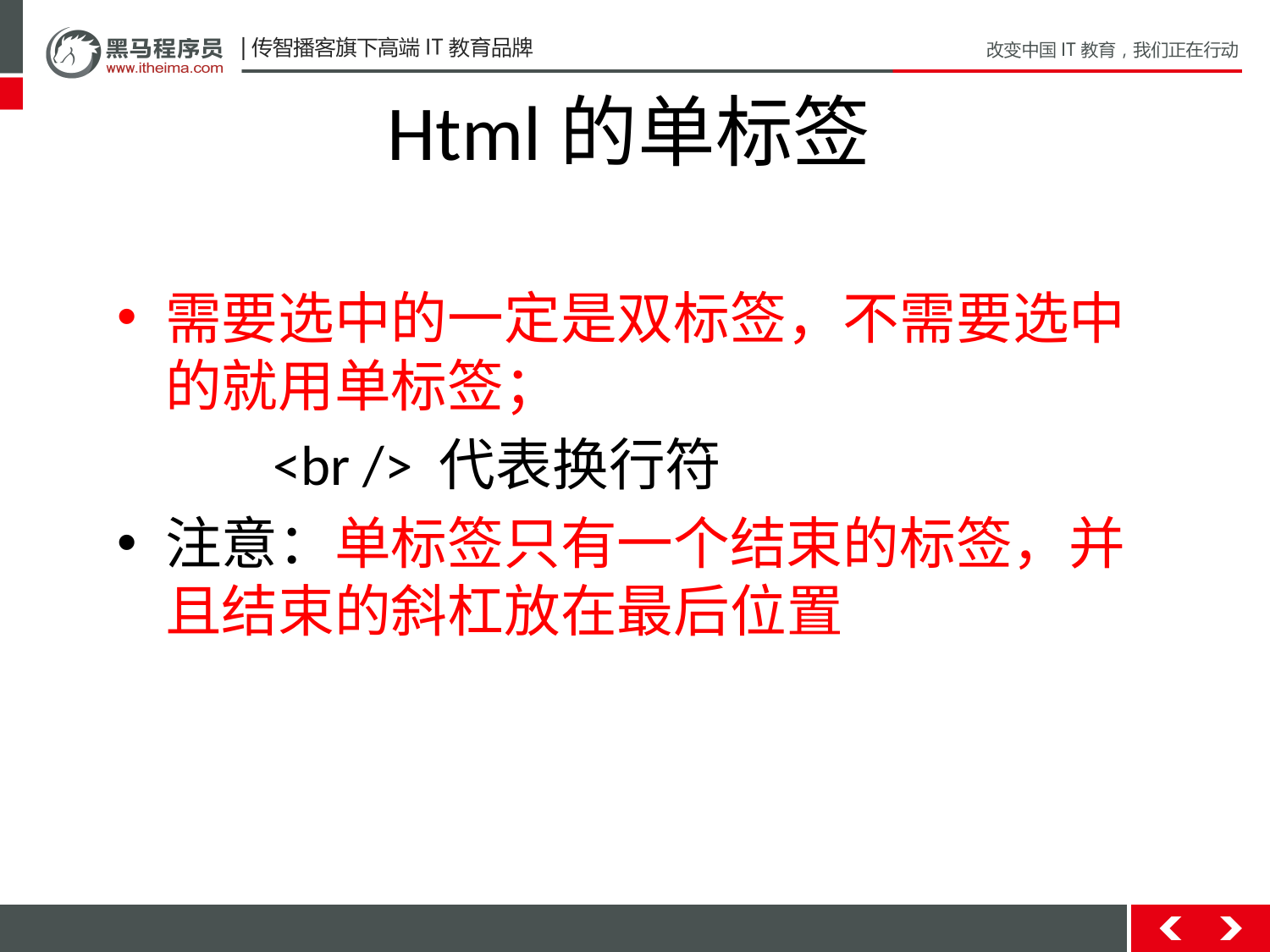

Html的单标签
需要选中的一定是双标签，不需要选中的就用单标签；
   <br /> 代表换行符
注意：单标签只有一个结束的标签，并且结束的斜杠放在最后位置